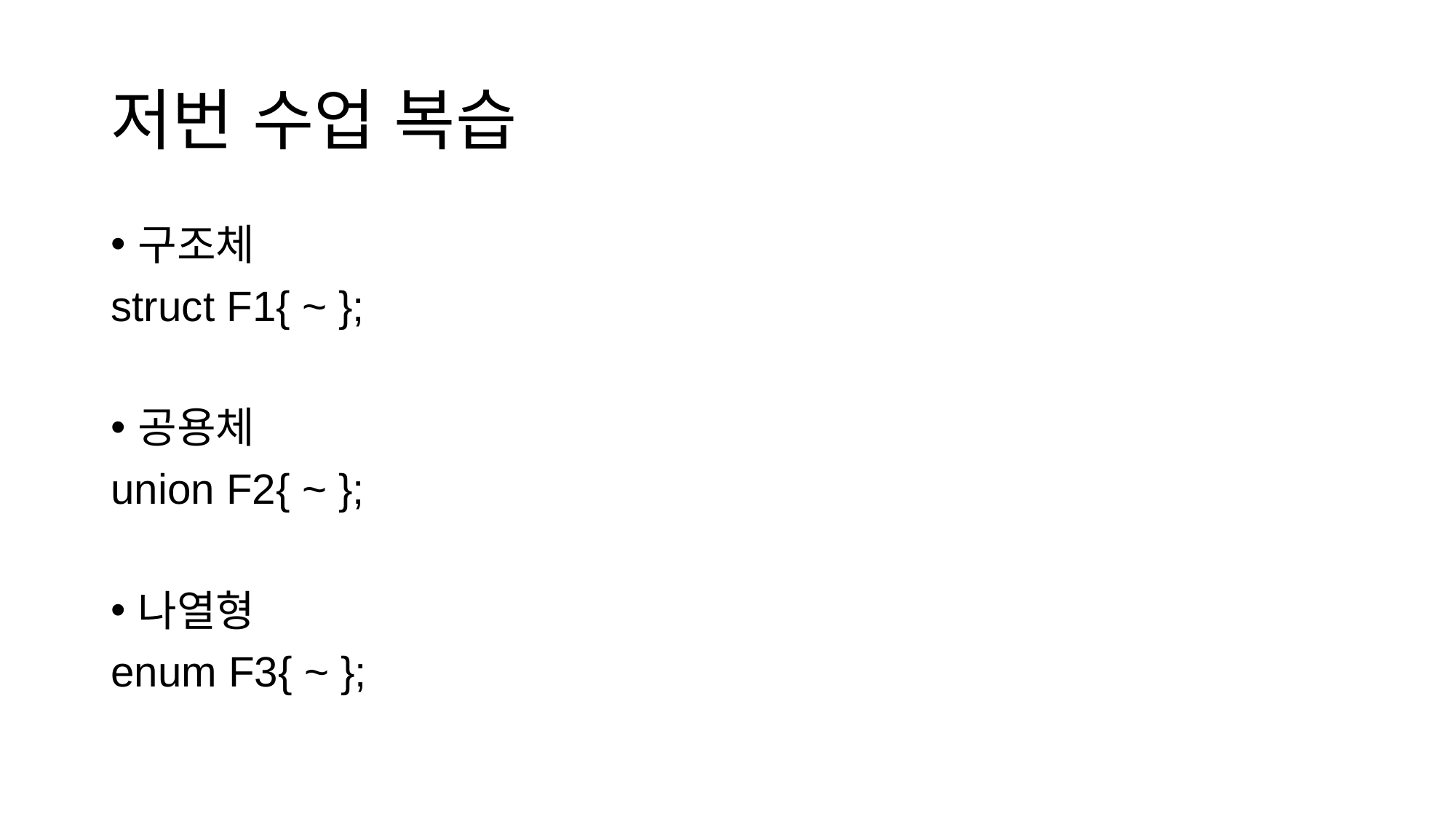

# 저번 수업 복습
구조체
struct F1{ ~ };

공용체
union F2{ ~ };

나열형
enum F3{ ~ };